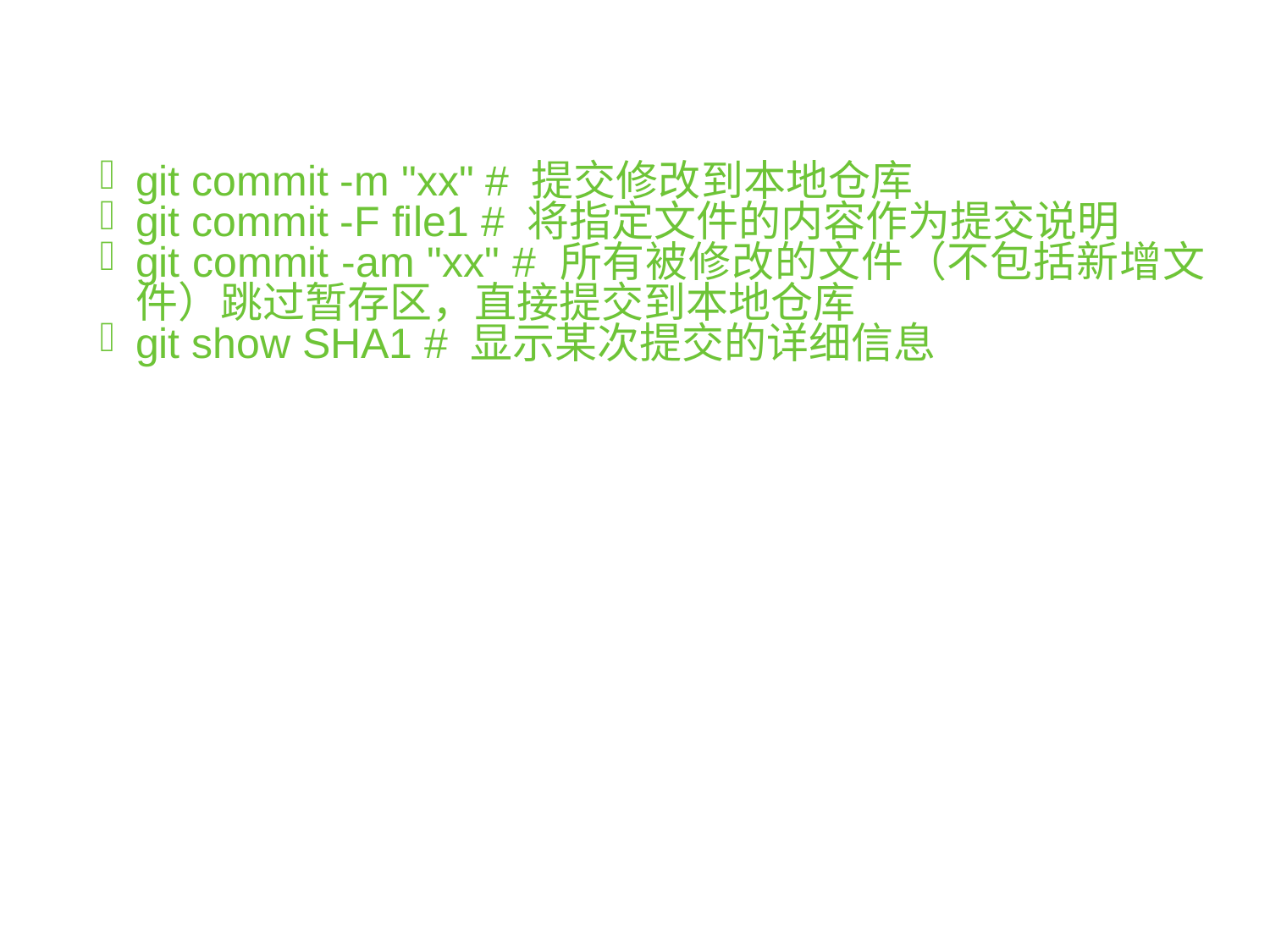

git commit -m "xx" # 提交修改到本地仓库
git commit -F file1 # 将指定文件的内容作为提交说明
git commit -am "xx" # 所有被修改的文件（不包括新增文件）跳过暂存区，直接提交到本地仓库
git show SHA1 # 显示某次提交的详细信息